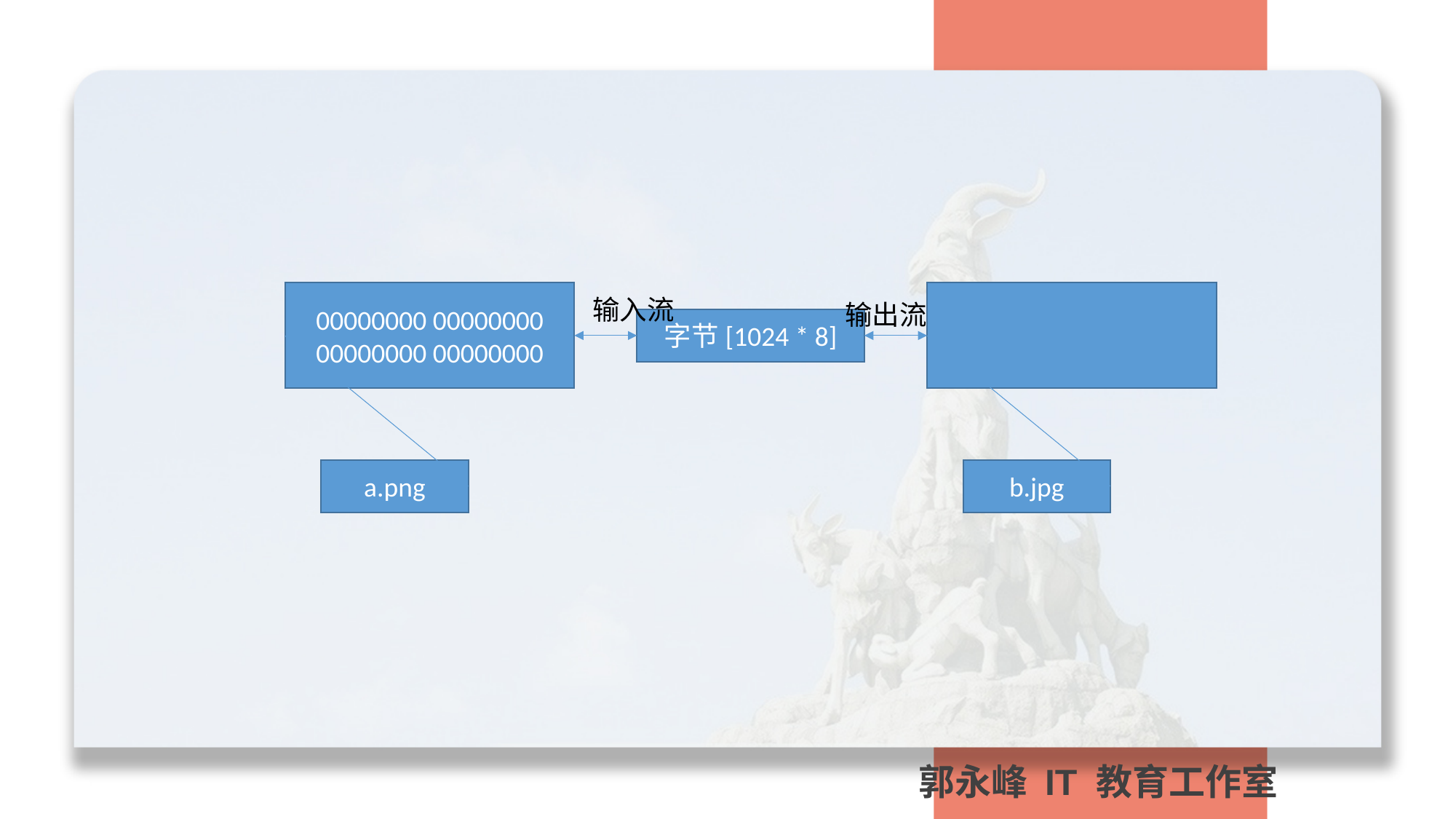

00000000 00000000
00000000 00000000
输入流
输出流
字节[1024 * 8]
b.jpg
a.png